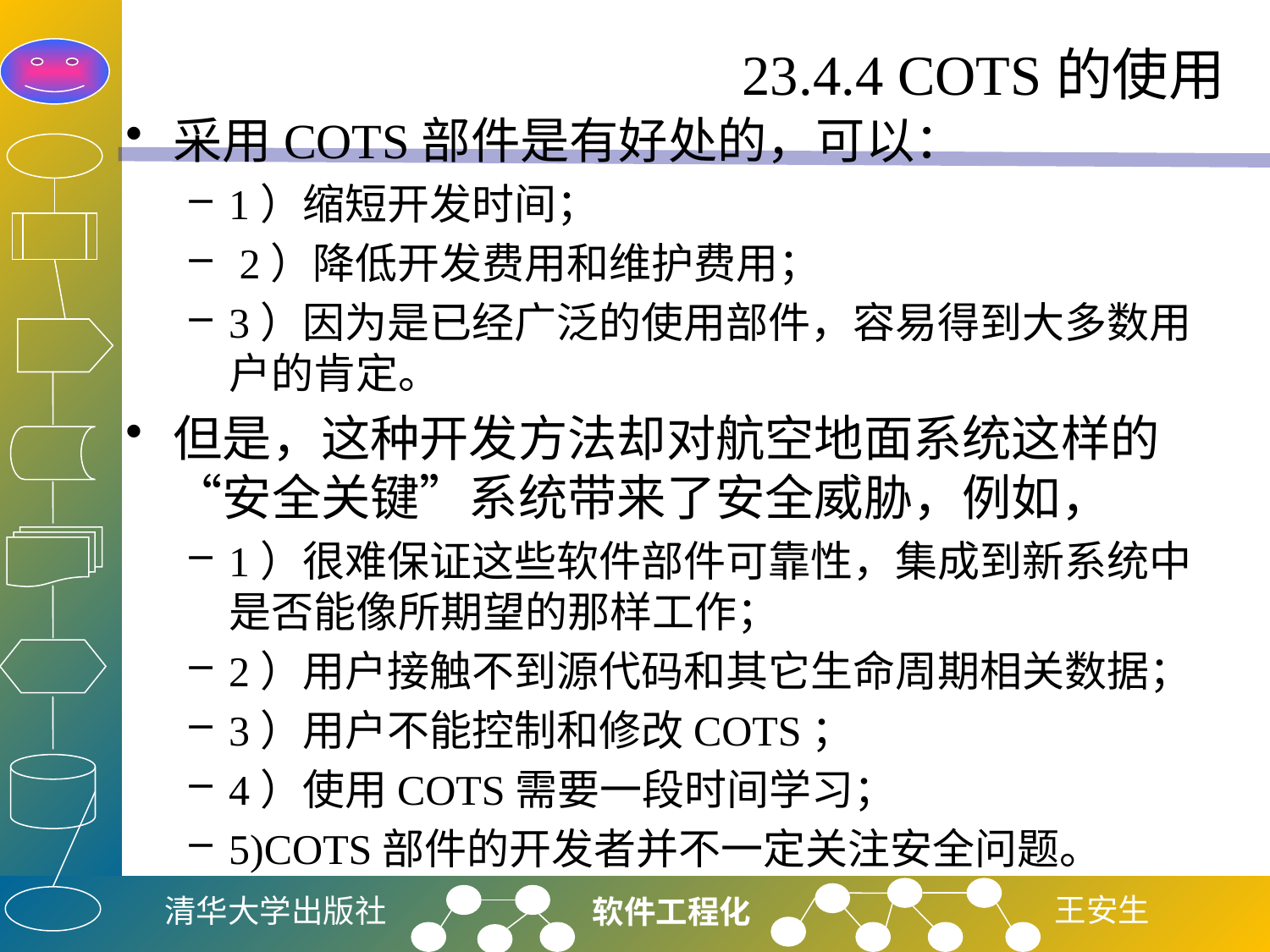

# 23.4.4 COTS的使用
采用COTS部件是有好处的，可以：
1）缩短开发时间；
 2）降低开发费用和维护费用；
3）因为是已经广泛的使用部件，容易得到大多数用户的肯定。
但是，这种开发方法却对航空地面系统这样的“安全关键”系统带来了安全威胁，例如，
1）很难保证这些软件部件可靠性，集成到新系统中是否能像所期望的那样工作；
2）用户接触不到源代码和其它生命周期相关数据；
3）用户不能控制和修改COTS；
4）使用COTS需要一段时间学习；
5)COTS部件的开发者并不一定关注安全问题。